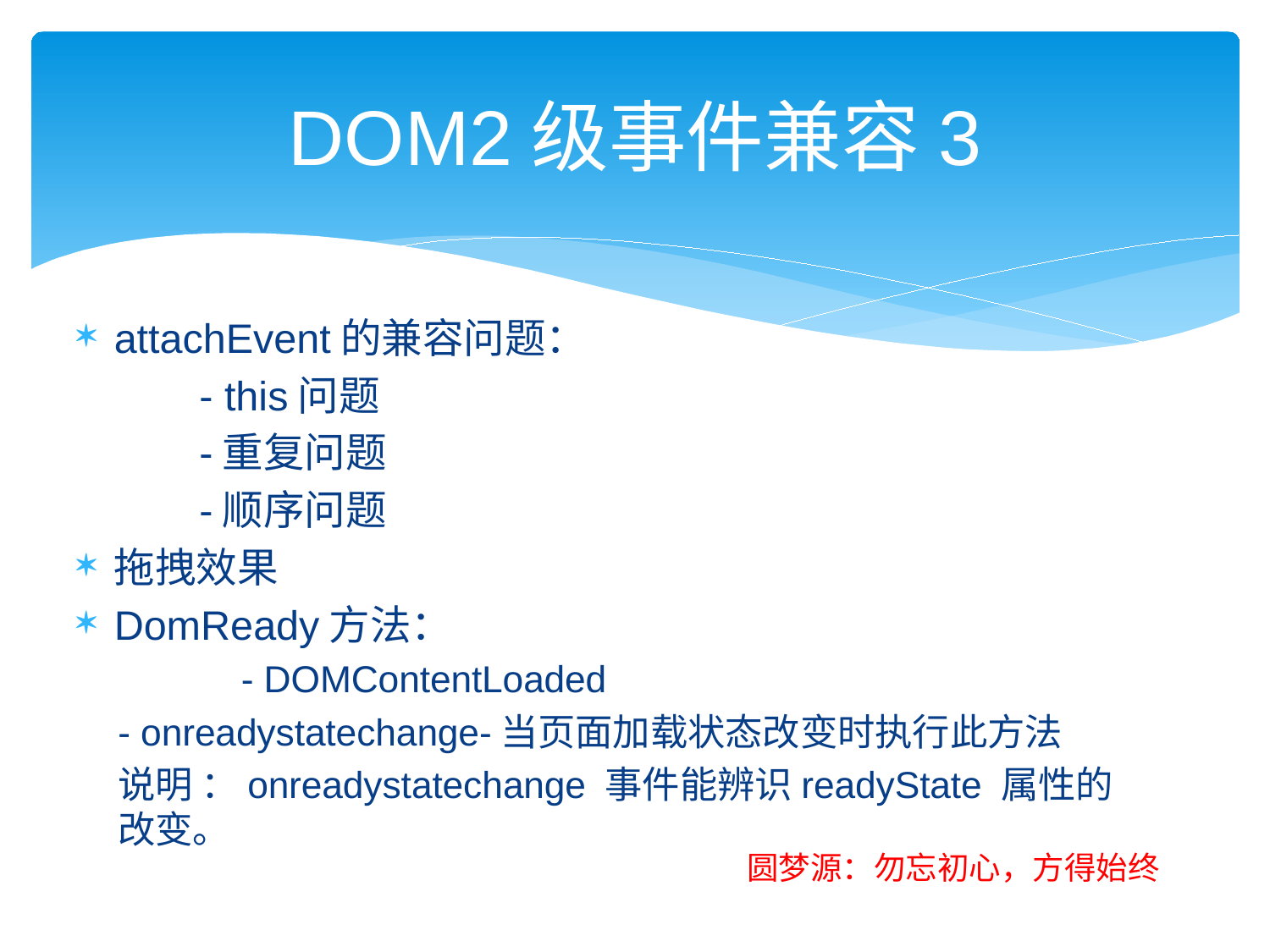

# DOM2级事件兼容3
attachEvent的兼容问题：
	- this问题
	-重复问题
	-顺序问题
拖拽效果
DomReady方法：
 	- DOMContentLoaded
	- onreadystatechange-当页面加载状态改变时执行此方法
说明 ：onreadystatechange 事件能辨识readyState 属性的改变。